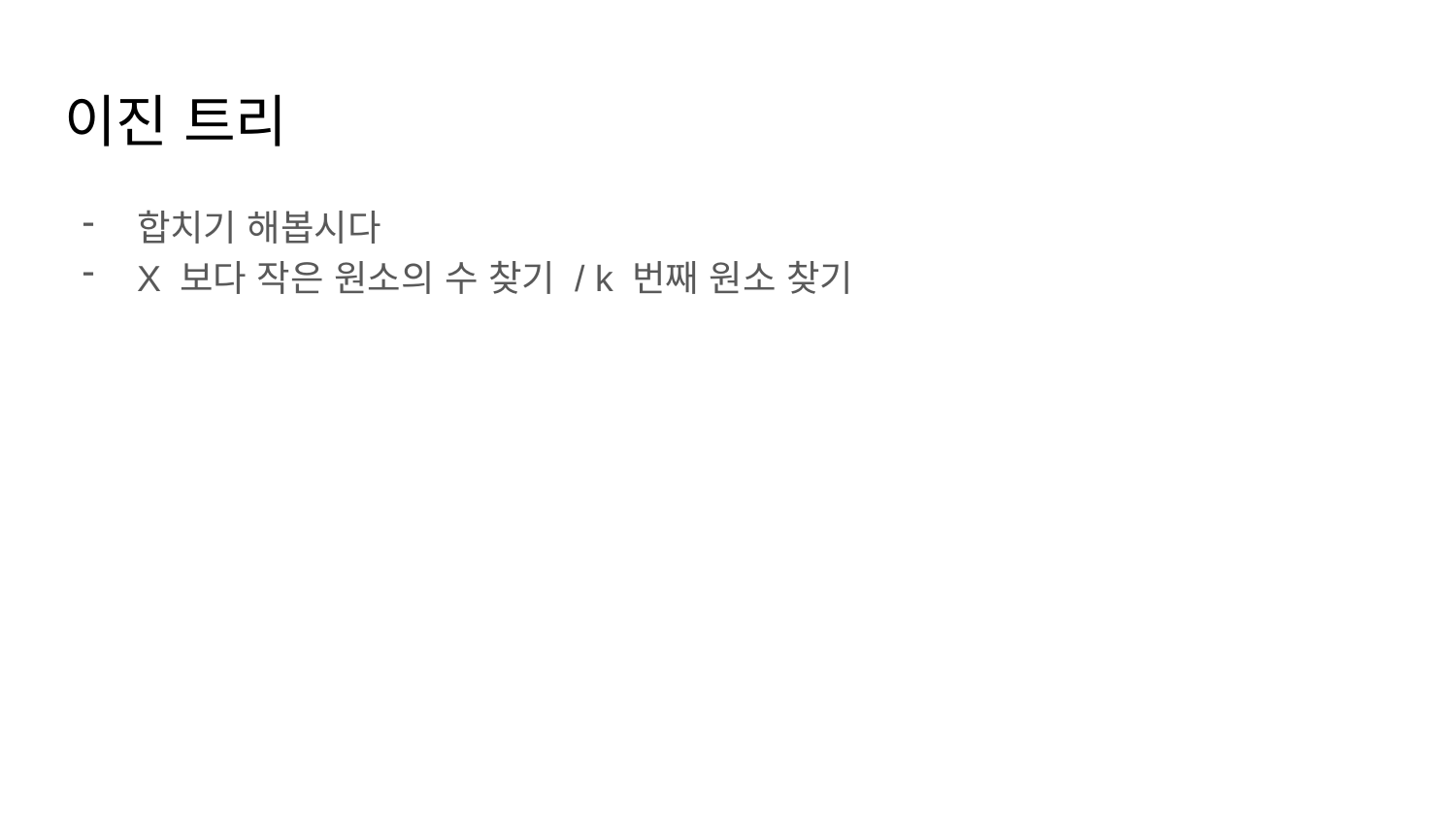

# 이진 트리
합치기 해봅시다
X 보다 작은 원소의 수 찾기 / k 번째 원소 찾기